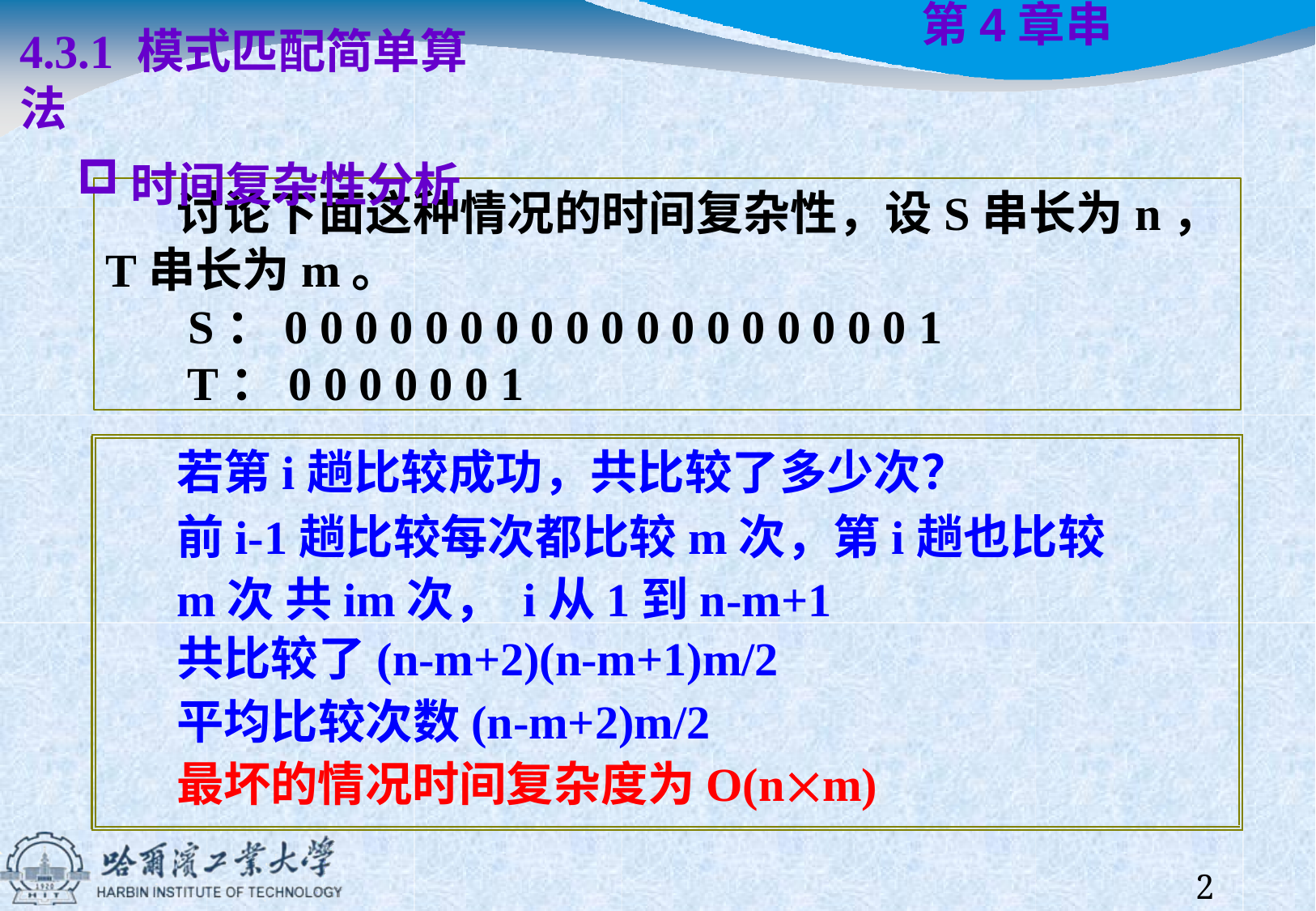

4.3.1 模式匹配简单算法
时间复杂性分析
# 第4章	串
讨论下面这种情况的时间复杂性，设S串长为n，
T串长为m。
S：0 0 0 0 0 0 0 0 0 0 0 0 0 0 0 0 0 0 1
T：0 0 0 0 0 0 1

若第i趟比较成功，共比较了多少次？
前i-1趟比较每次都比较m次，第i趟也比较m次 共im次， i从1到n-m+1
共比较了(n-m+2)(n-m+1)m/2
平均比较次数(n-m+2)m/2
最坏的情况时间复杂度为O(n×m)

28